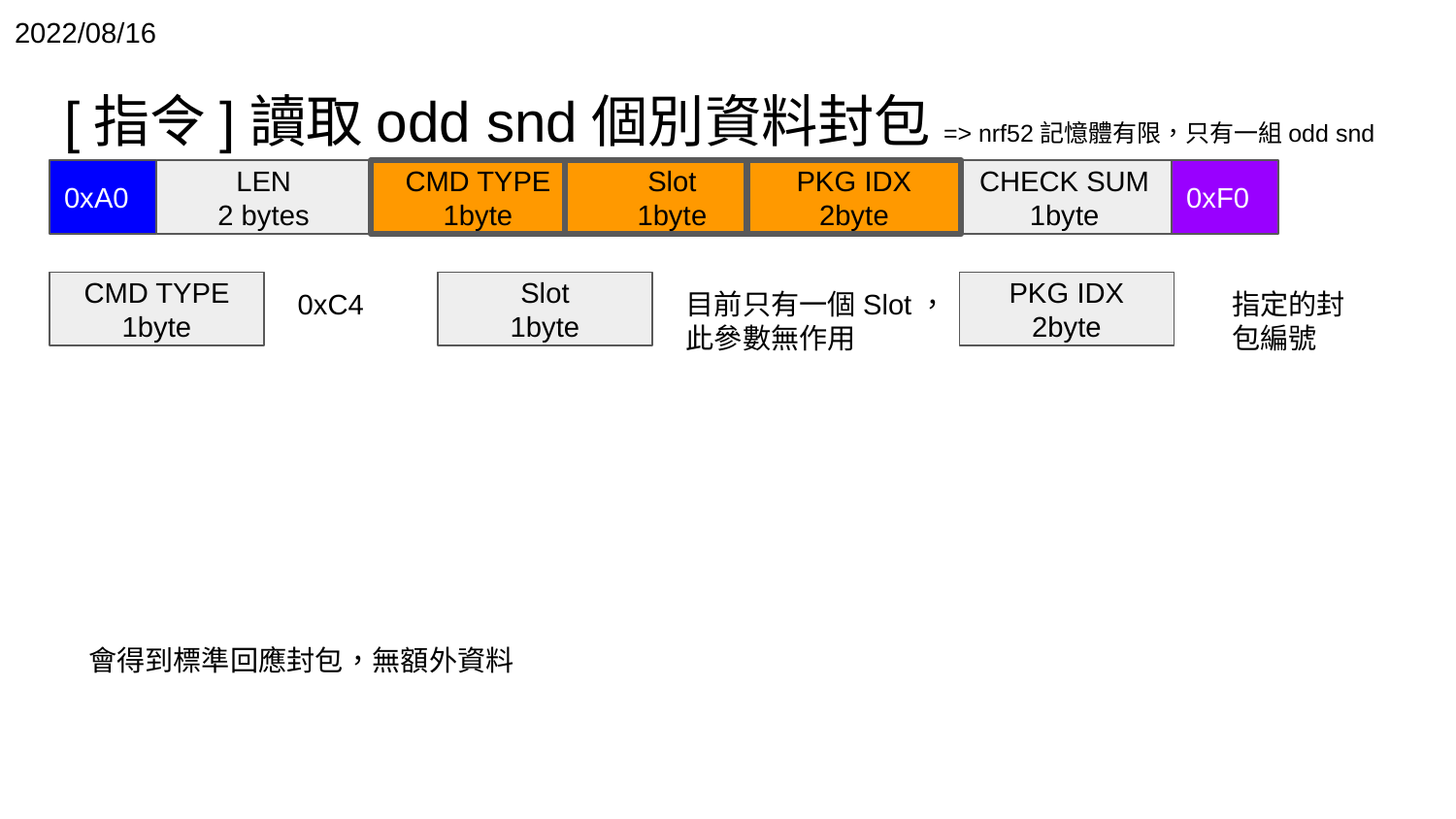

2022/08/16
# [指令]讀取odd snd個別資料封包 => nrf52記憶體有限，只有一組odd snd
0xA0
LEN
2 bytes
CMD TYPE
1byte
Slot
1byte
PKG IDX
2byte
CHECK SUM
1byte
0xF0
CMD TYPE
1byte
Slot
1byte
PKG IDX
2byte
0xC4
目前只有一個Slot，
此參數無作用
指定的封包編號
會得到標準回應封包，無額外資料